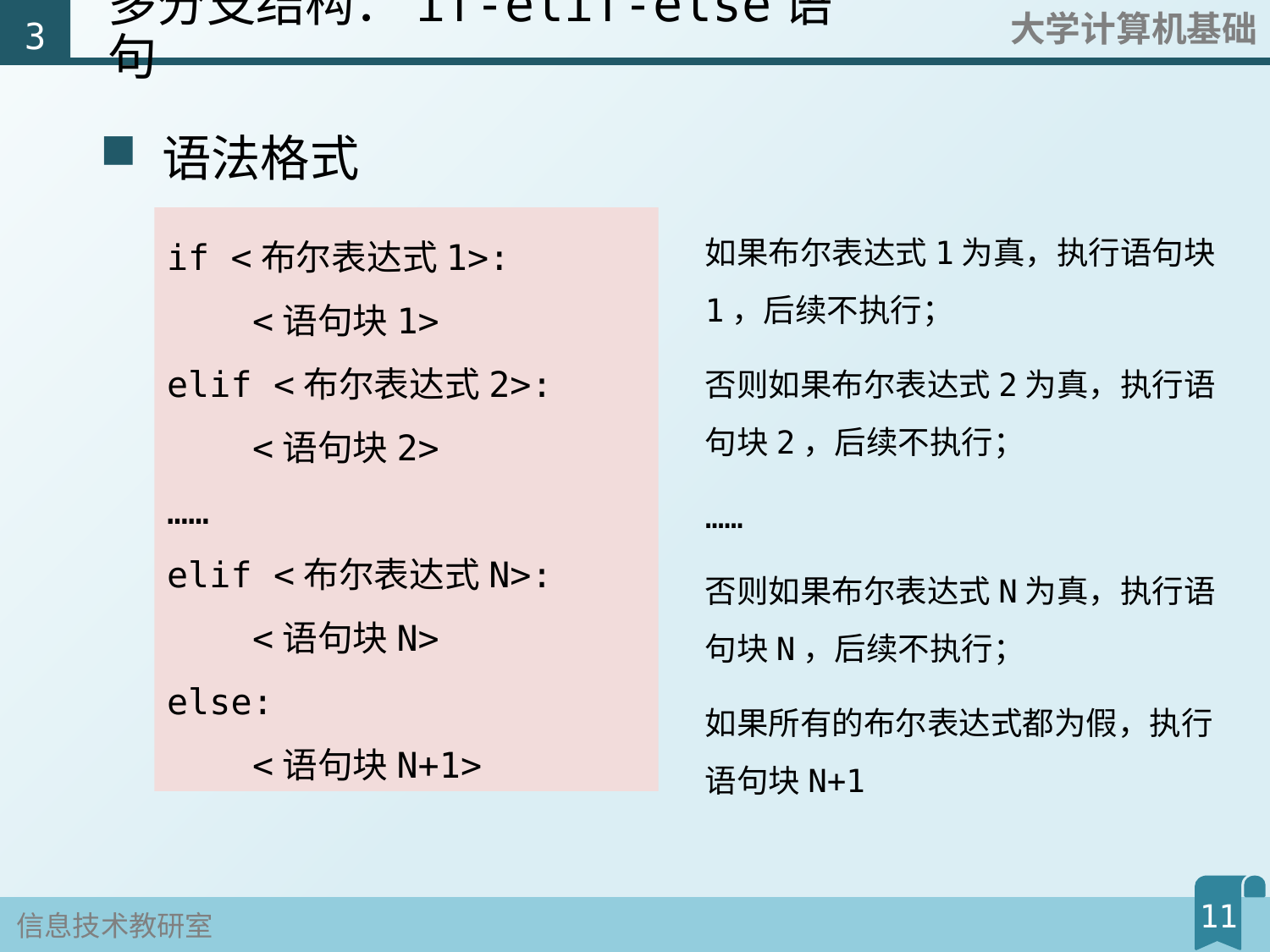

3
# 多分支结构：if-elif-else语句
语法格式
if <布尔表达式1>:
    <语句块1>
elif <布尔表达式2>:
    <语句块2>
……
elif <布尔表达式N>:
    <语句块N>
else:
    <语句块N+1>
如果布尔表达式1为真，执行语句块1，后续不执行；
否则如果布尔表达式2为真，执行语句块2，后续不执行；
……
否则如果布尔表达式N为真，执行语句块N，后续不执行；
如果所有的布尔表达式都为假，执行语句块N+1
11